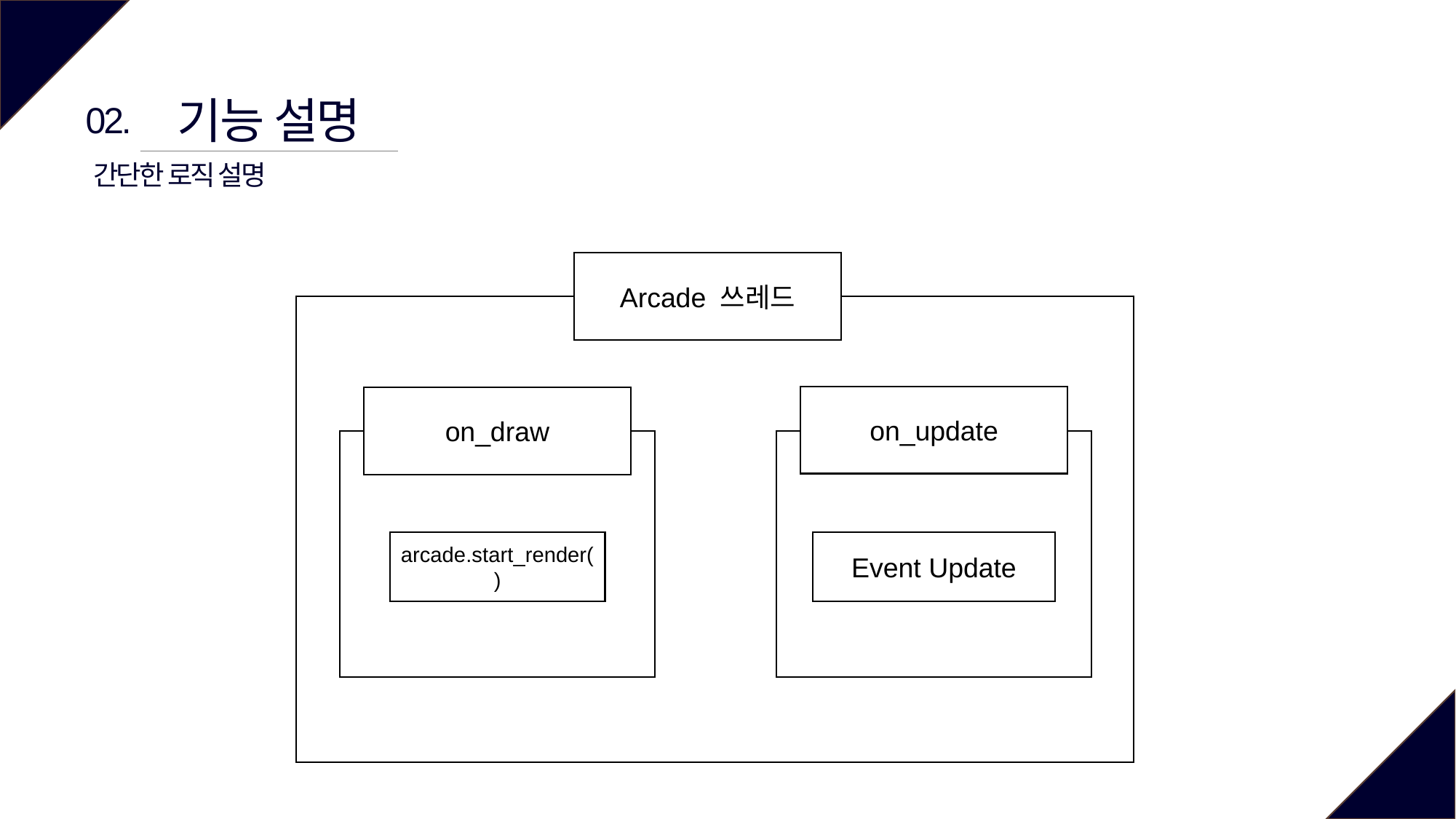

기능 설명
02.
간단한 로직 설명
Arcade 쓰레드

on_update
on_draw

Event Update
arcade.start_render()